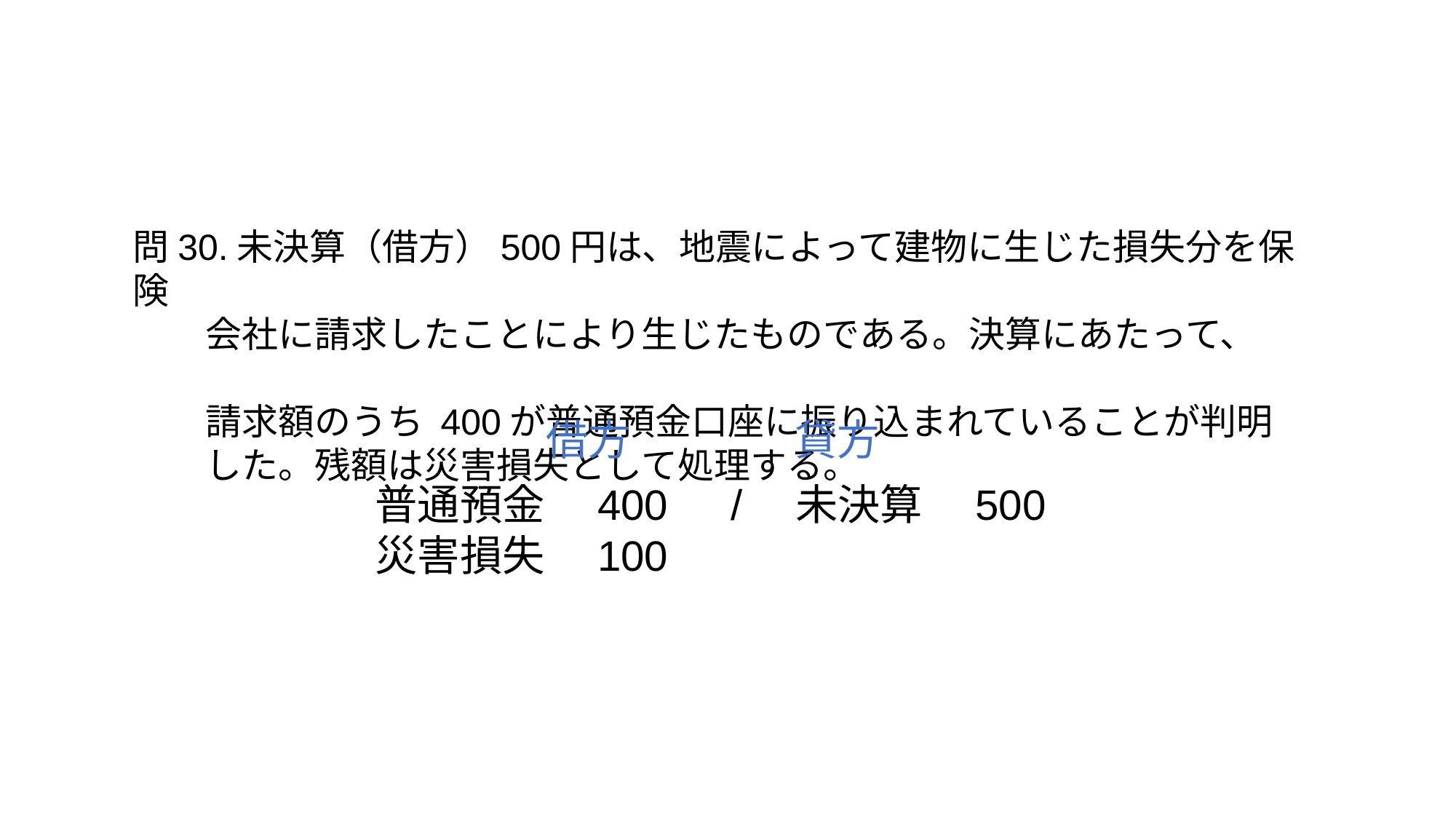

問30.未決算（借方）500円は、地震によって建物に生じた損失分を保険
　　会社に請求したことにより生じたものである。決算にあたって、
　　請求額のうち 400が普通預金口座に振り込まれていることが判明
　　した。残額は災害損失として処理する。
借方
貸方
普通預金　400　/　未決算　500
災害損失　100